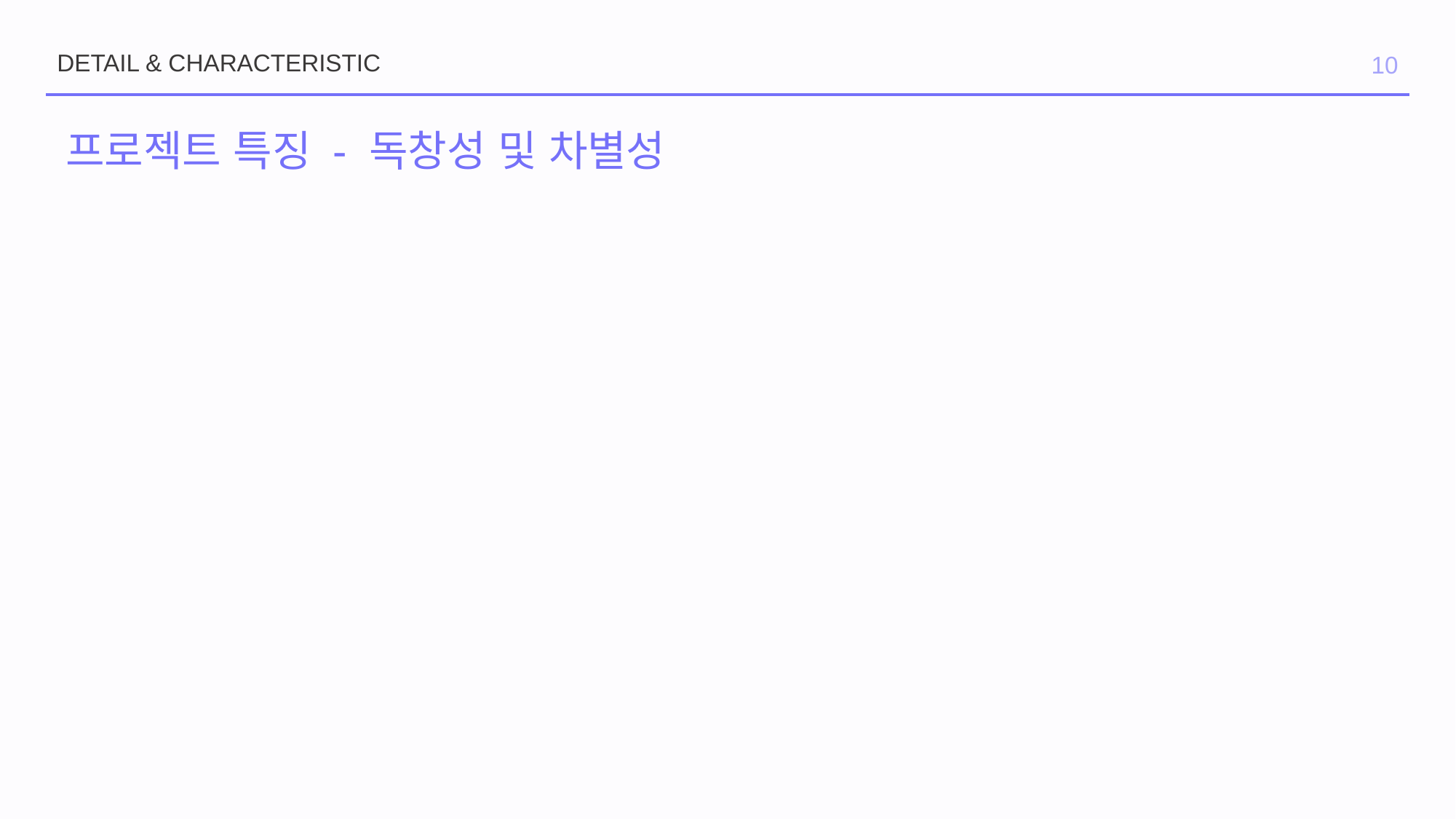

# DETAIL & CHARACTERISTIC
10
프로젝트 특징 - 독창성 및 차별성